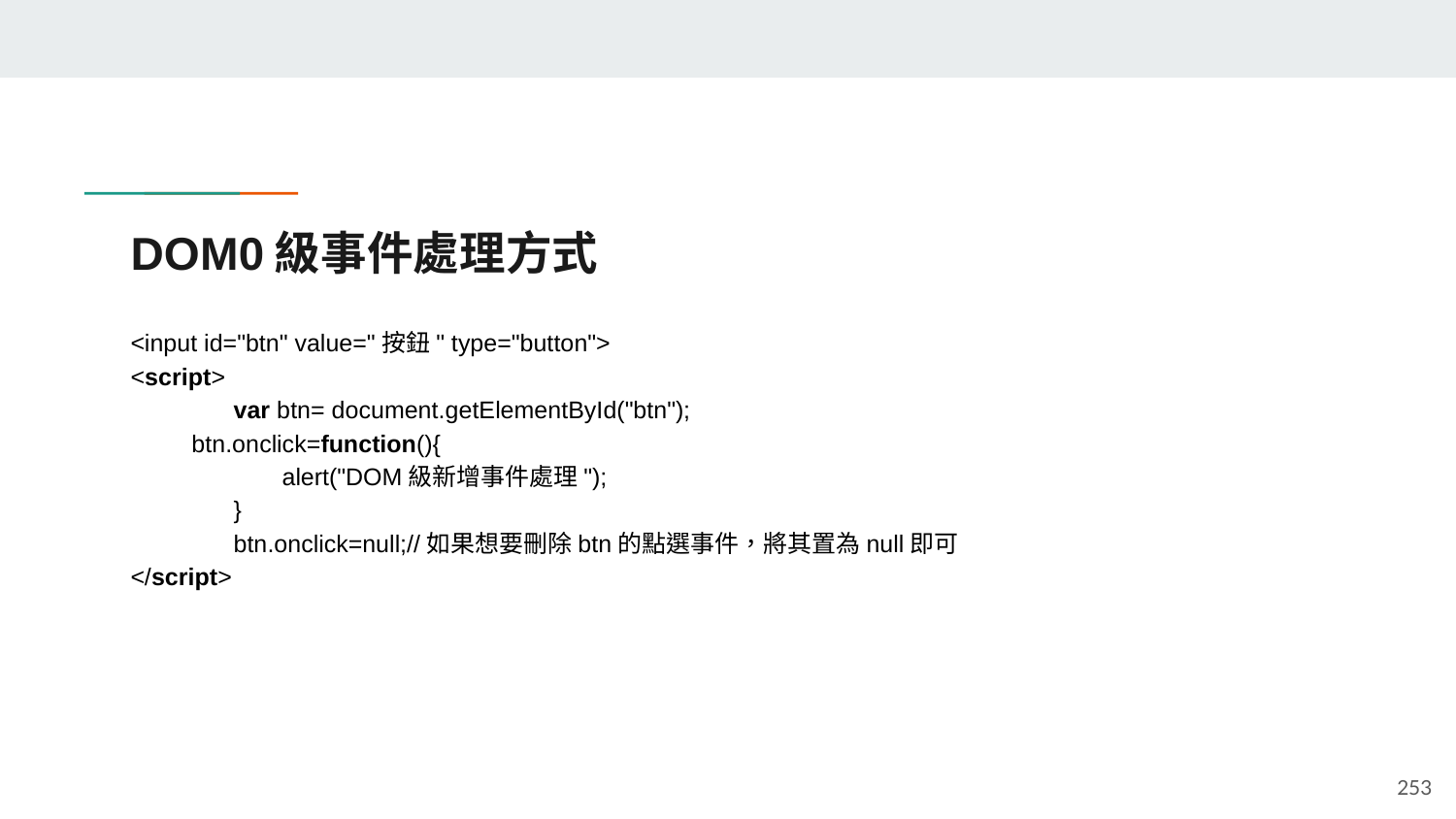

# DOM0級事件處理方式
<input id="btn" value="按鈕" type="button">
<script>
　　　　var btn= document.getElementById("btn");
　　 btn.onclick=function(){
　　　　　　alert("DOM級新增事件處理");
　　　　}
　　　　btn.onclick=null;//如果想要刪除btn的點選事件，將其置為null即可
</script>

253